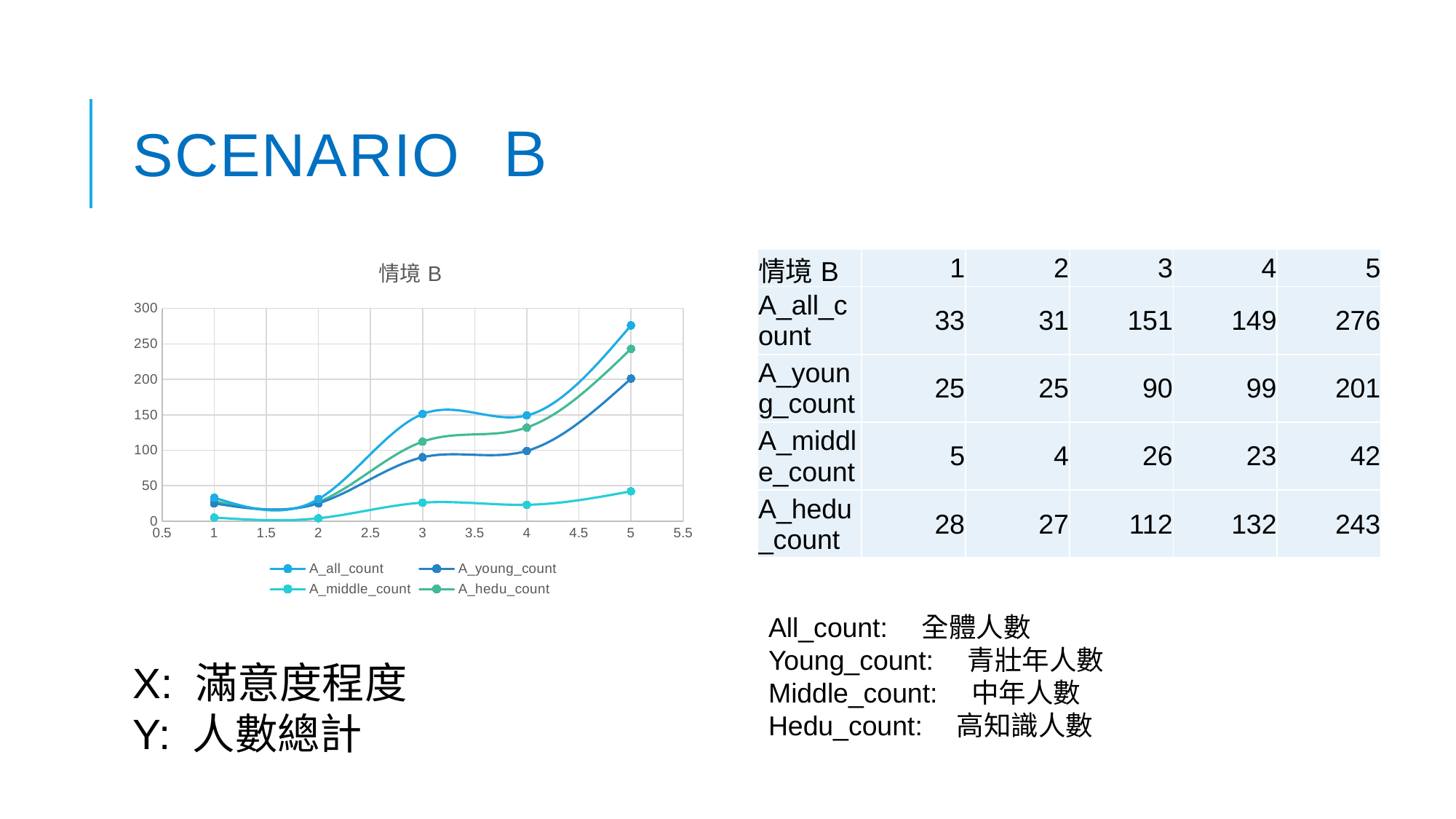

# Scenario Ｂ

### Chart: 情境B

| Category | A_all_count | A_young_count | A_middle_count | A_hedu_count |
|---|---|---|---|---|
| 情境B | 1 | 2 | 3 | 4 | 5 |
| --- | --- | --- | --- | --- | --- |
| A\_all\_count | 33 | 31 | 151 | 149 | 276 |
| A\_young\_count | 25 | 25 | 90 | 99 | 201 |
| A\_middle\_count | 5 | 4 | 26 | 23 | 42 |
| A\_hedu\_count | 28 | 27 | 112 | 132 | 243 |
All_count:　全體人數
Young_count:　青壯年人數
Middle_count:　中年人數
Hedu_count:　高知識人數
X: 滿意度程度
Y: 人數總計